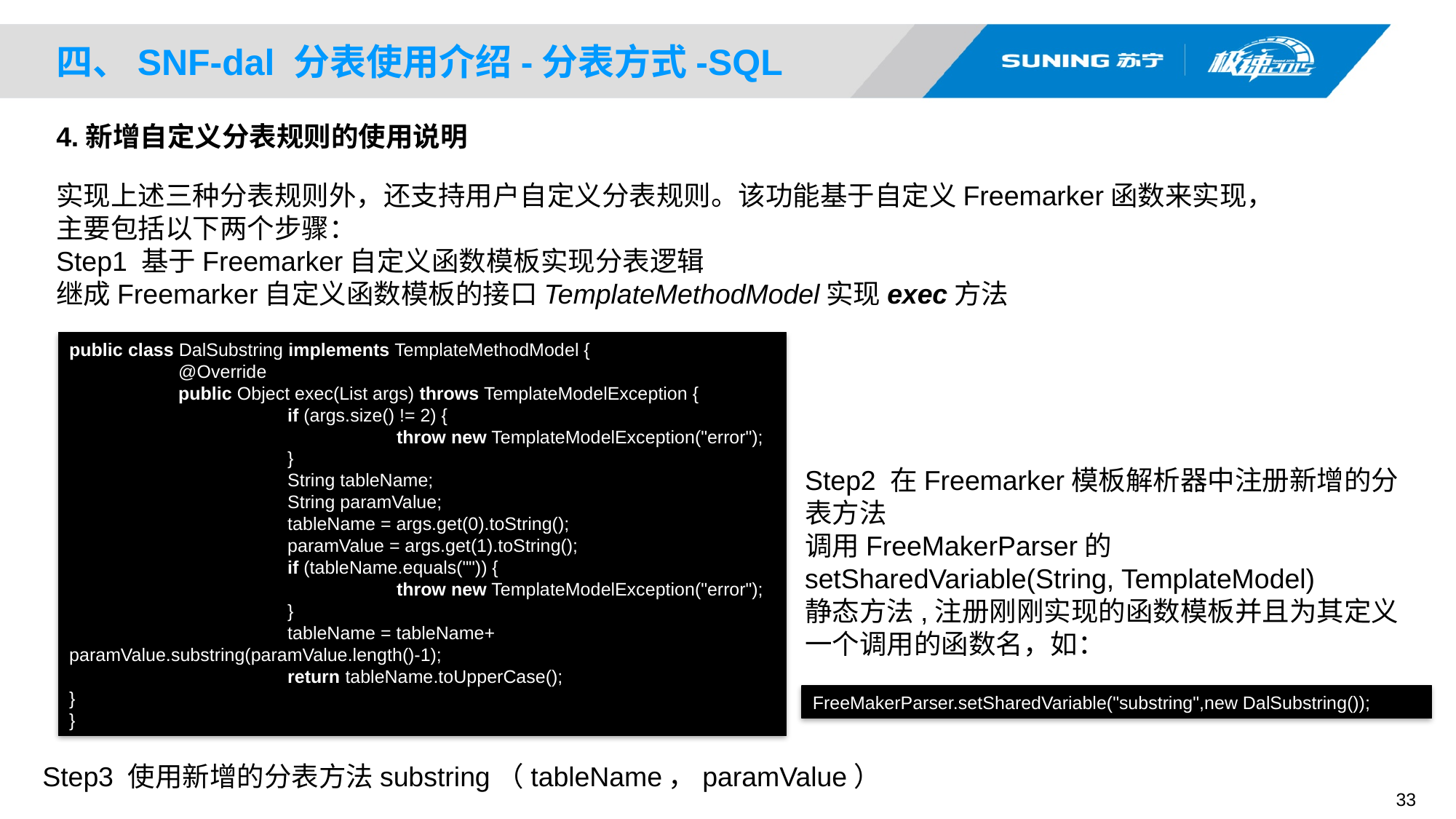

# 四、SNF-dal 分表使用介绍-分表方式-SQL
4.新增自定义分表规则的使用说明
实现上述三种分表规则外，还支持用户自定义分表规则。该功能基于自定义Freemarker函数来实现，主要包括以下两个步骤：
Step1 基于Freemarker自定义函数模板实现分表逻辑
继成Freemarker自定义函数模板的接口TemplateMethodModel实现exec方法
public class DalSubstring implements TemplateMethodModel {
   	@Override
	public Object exec(List args) throws TemplateModelException {
		if (args.size() != 2) {
			throw new TemplateModelException("error");
		}
		String tableName;
		String paramValue;
		tableName = args.get(0).toString();
		paramValue = args.get(1).toString();
		if (tableName.equals("")) {
			throw new TemplateModelException("error");
		}
		tableName = tableName+ paramValue.substring(paramValue.length()-1);
		return tableName.toUpperCase();
}
}
Step2 在Freemarker模板解析器中注册新增的分表方法
调用FreeMakerParser的setSharedVariable(String, TemplateModel)
静态方法,注册刚刚实现的函数模板并且为其定义一个调用的函数名，如：
FreeMakerParser.setSharedVariable("substring",new DalSubstring());
Step3 使用新增的分表方法substring（tableName，paramValue）